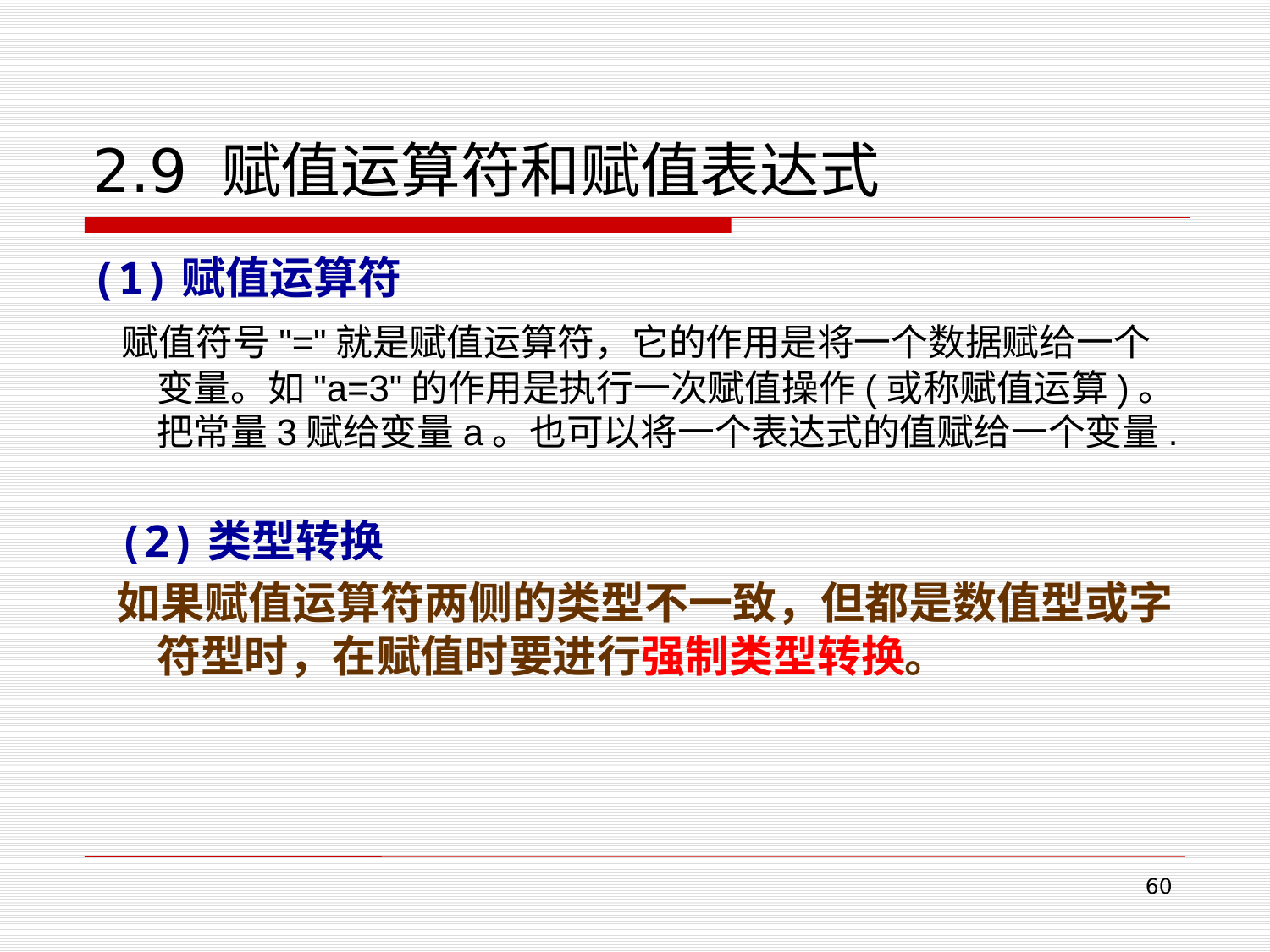

# 2.9 赋值运算符和赋值表达式
(1)赋值运算符
  赋值符号"="就是赋值运算符，它的作用是将一个数据赋给一个变量。如"a=3"的作用是执行一次赋值操作(或称赋值运算)。把常量3赋给变量a。也可以将一个表达式的值赋给一个变量.

 (2)类型转换
  如果赋值运算符两侧的类型不一致，但都是数值型或字符型时，在赋值时要进行强制类型转换。

60